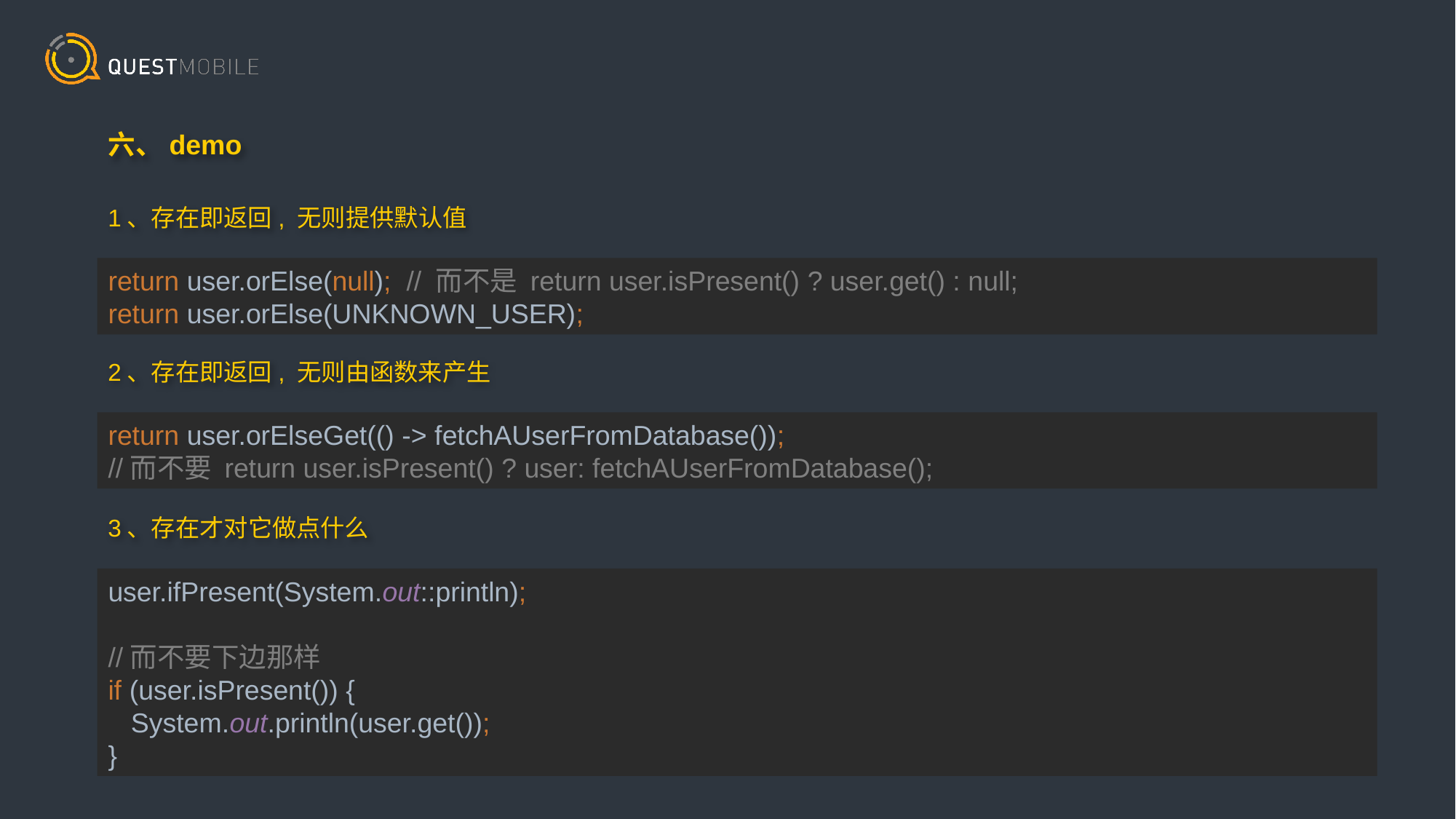

六、demo

1、存在即返回, 无则提供默认值
return user.orElse(null);  // 而不是 return user.isPresent() ? user.get() : null;
return user.orElse(UNKNOWN_USER);
2、存在即返回, 无则由函数来产生
return user.orElseGet(() -> fetchAUserFromDatabase());
//而不要 return user.isPresent() ? user: fetchAUserFromDatabase();
3、存在才对它做点什么

user.ifPresent(System.out::println);
//而不要下边那样
if (user.isPresent()) {
   System.out.println(user.get());
}